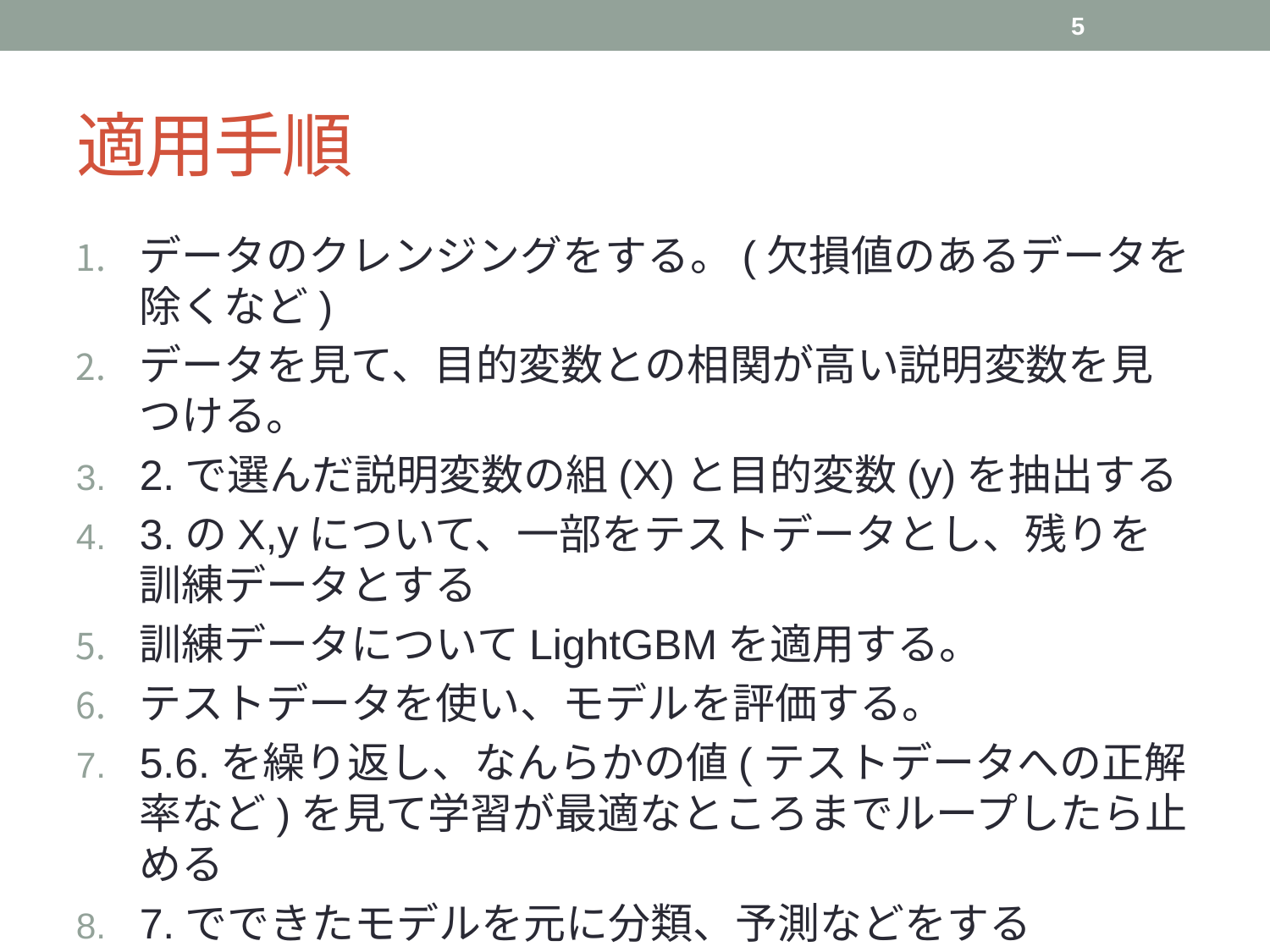

5
# 適用手順
データのクレンジングをする。(欠損値のあるデータを除くなど)
データを見て、目的変数との相関が高い説明変数を見つける。
2.で選んだ説明変数の組(X)と目的変数(y)を抽出する
3.のX,yについて、一部をテストデータとし、残りを訓練データとする
訓練データについてLightGBMを適用する。
テストデータを使い、モデルを評価する。
5.6.を繰り返し、なんらかの値(テストデータへの正解率など)を見て学習が最適なところまでループしたら止める
7.でできたモデルを元に分類、予測などをする